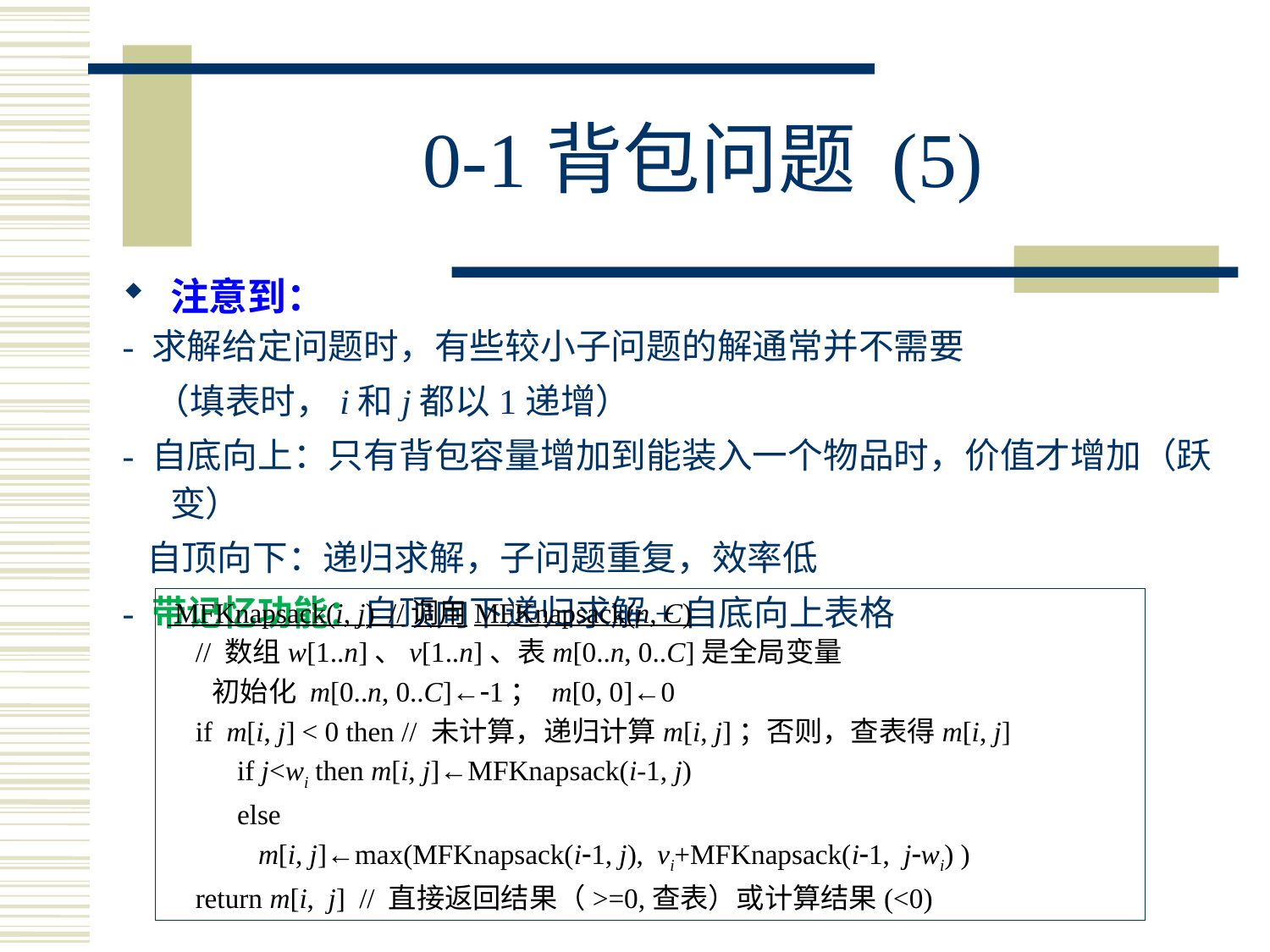

# 0-1背包问题 (5)
注意到：
- 求解给定问题时，有些较小子问题的解通常并不需要
   （填表时，i和j都以1递增）
- 自底向上：只有背包容量增加到能装入一个物品时，价值才增加（跃变）
  自顶向下：递归求解，子问题重复，效率低
- 带记忆功能：自顶向下递归求解+自底向上表格
 MFKnapsack(i, j)  //调用MFKnapsack(n, C)
    // 数组w[1..n]、v[1..n]、表m[0..n, 0..C]是全局变量
      初始化 m[0..n, 0..C]←−1； m[0, 0]←0
    if  m[i, j] < 0 then // 未计算，递归计算m[i, j]；否则，查表得m[i, j]
          if j<wi then m[i, j]←MFKnapsack(i-1, j)
          else
             m[i, j]←max(MFKnapsack(i−1, j),  vi+MFKnapsack(i−1,  j−wi) )
    return m[i,  j]  // 直接返回结果（>=0,查表）或计算结果(<0)